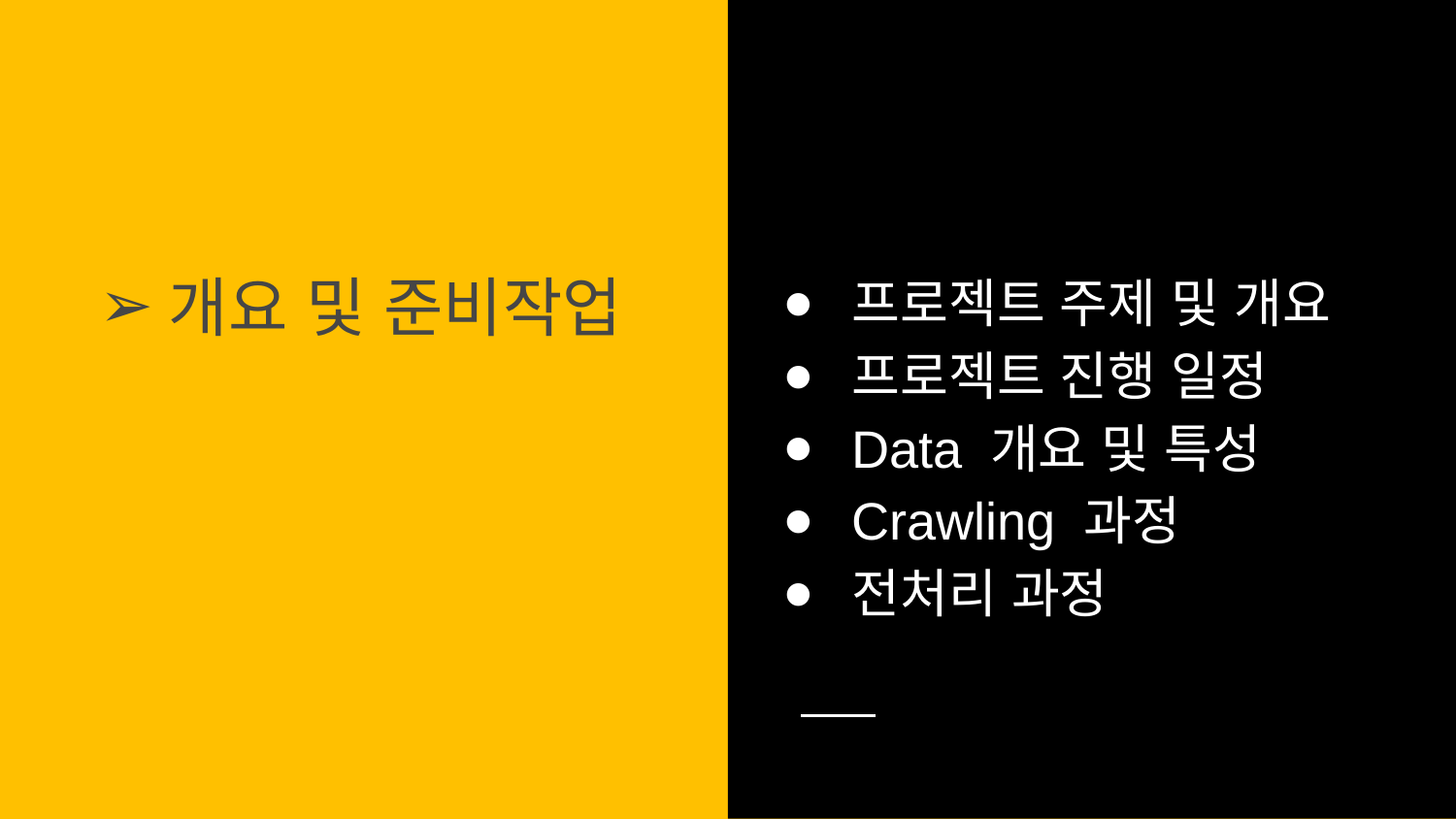

# 개요 및 준비작업
프로젝트 주제 및 개요
프로젝트 진행 일정
Data 개요 및 특성
Crawling 과정
전처리 과정